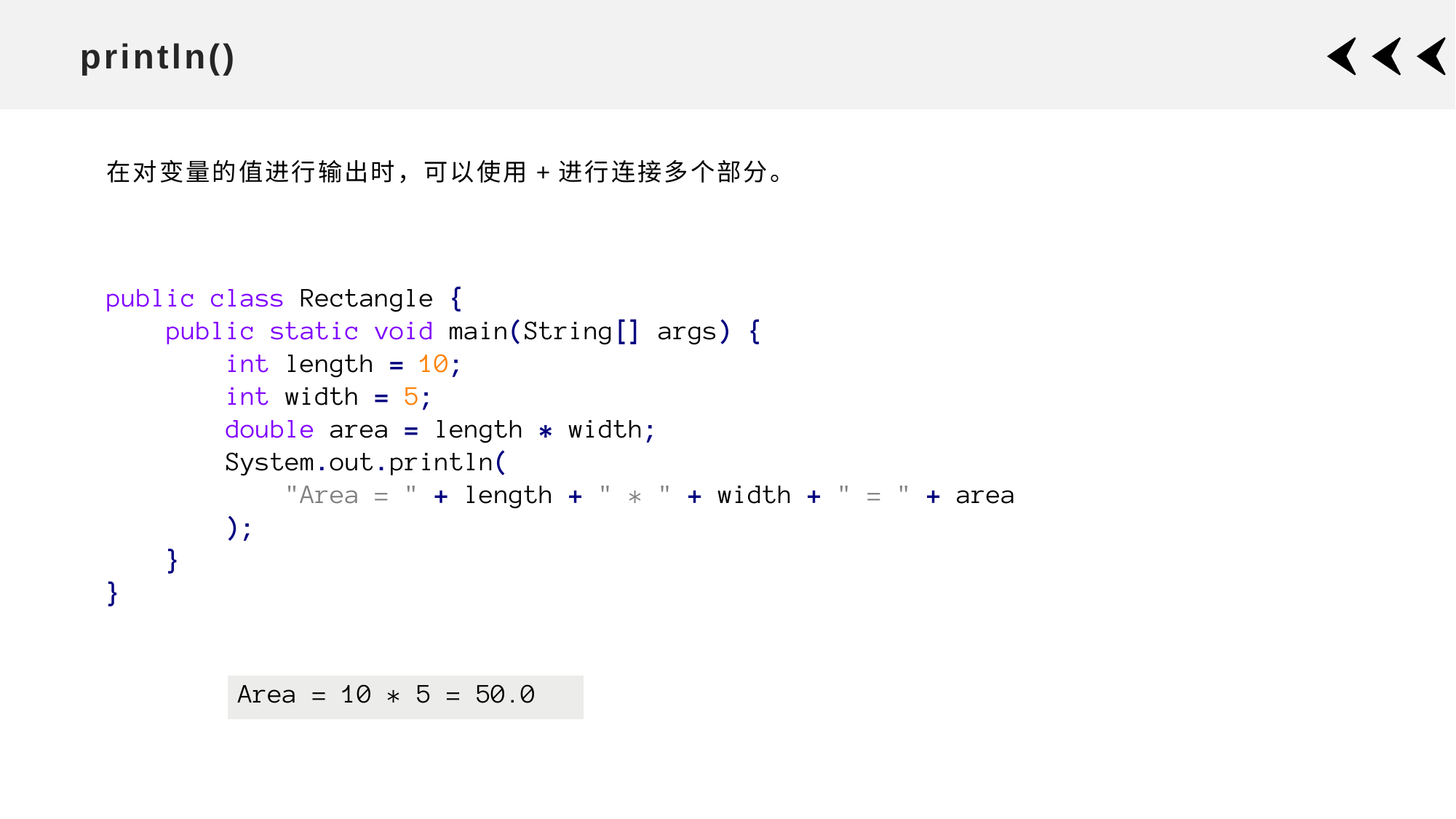

# println()
在对变量的值进行输出时，可以使用+进行连接多个部分。
public class Rectangle {
    public static void main(String[] args) {
        int length = 10;
        int width = 5;
        double area = length * width;
        System.out.println(
            "Area = " + length + " * " + width + " = " + area
        );
    }
}
| Area = 10 \* 5 = 50.0 |
| --- |